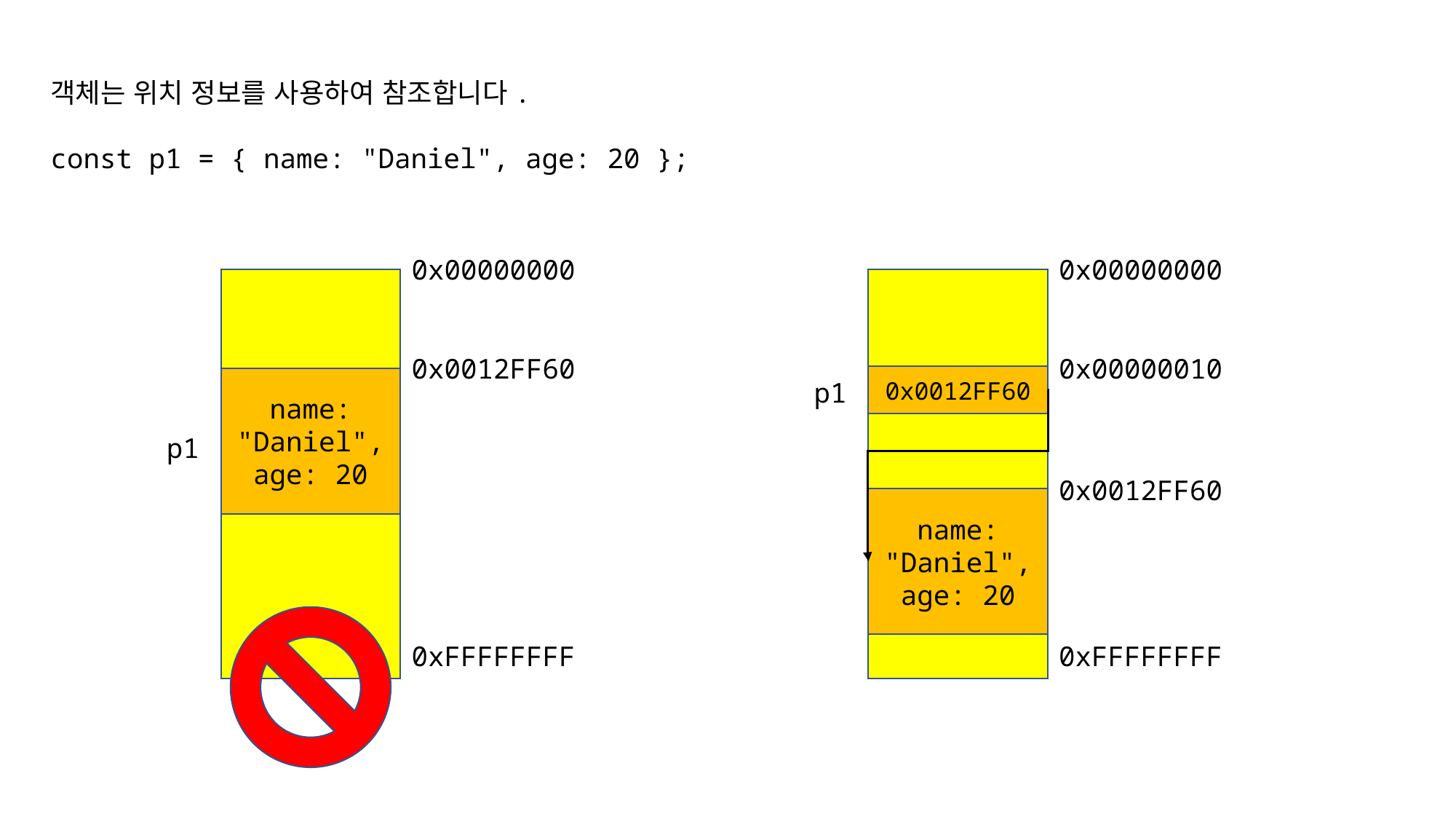

객체는 위치 정보를 사용하여 참조합니다.

const p1 = { name: "Daniel", age: 20 };
0x00000000
0x00000000

0x0012FF60
0x00000010
0x0012FF60
name: "Daniel",
age: 20
p1
p1
0x0012FF60
name: "Daniel",
age: 20

0xFFFFFFFF
0xFFFFFFFF